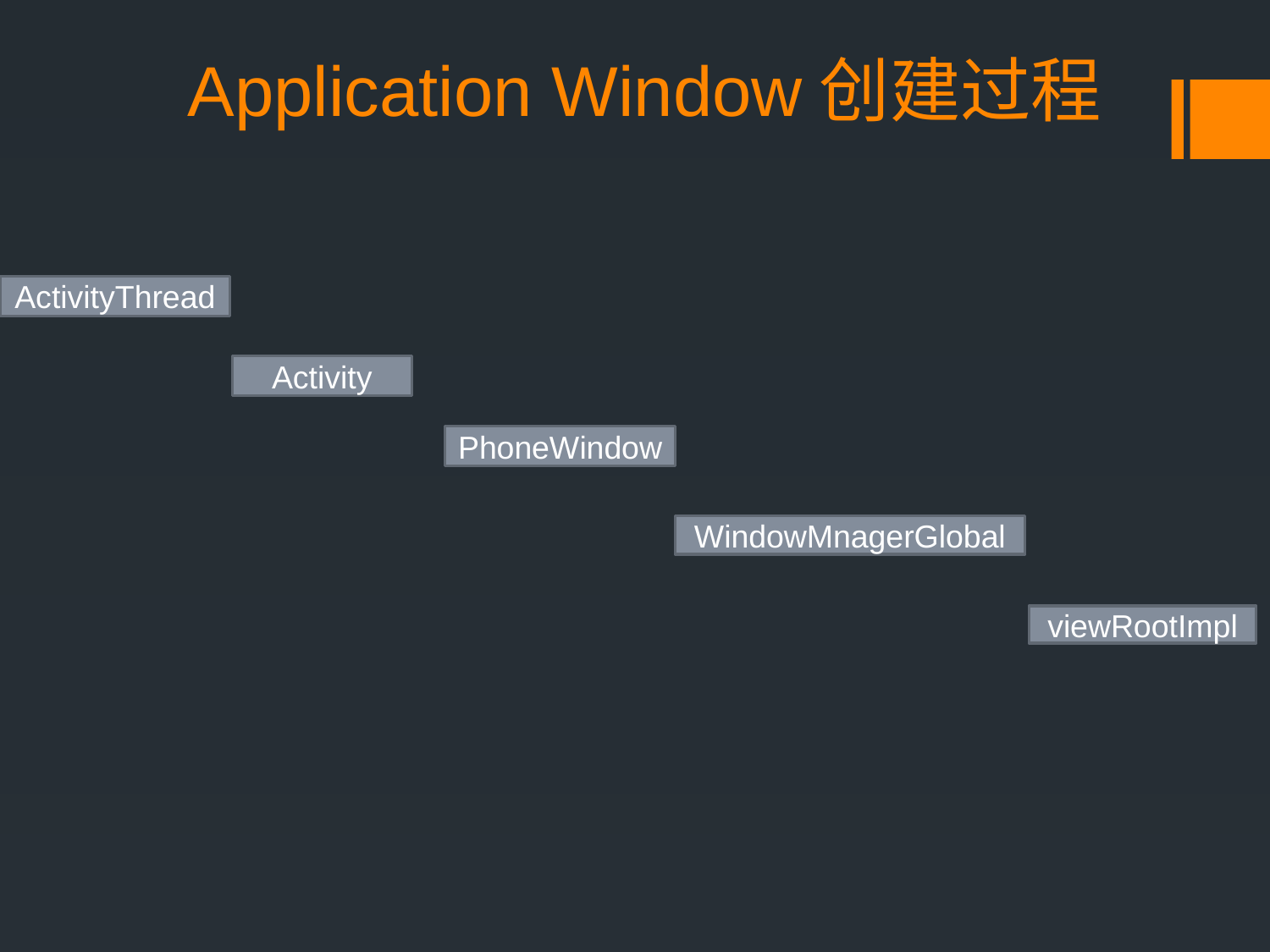

# Application Window创建过程
ActivityThread
Activity
PhoneWindow
WindowMnagerGlobal
viewRootImpl